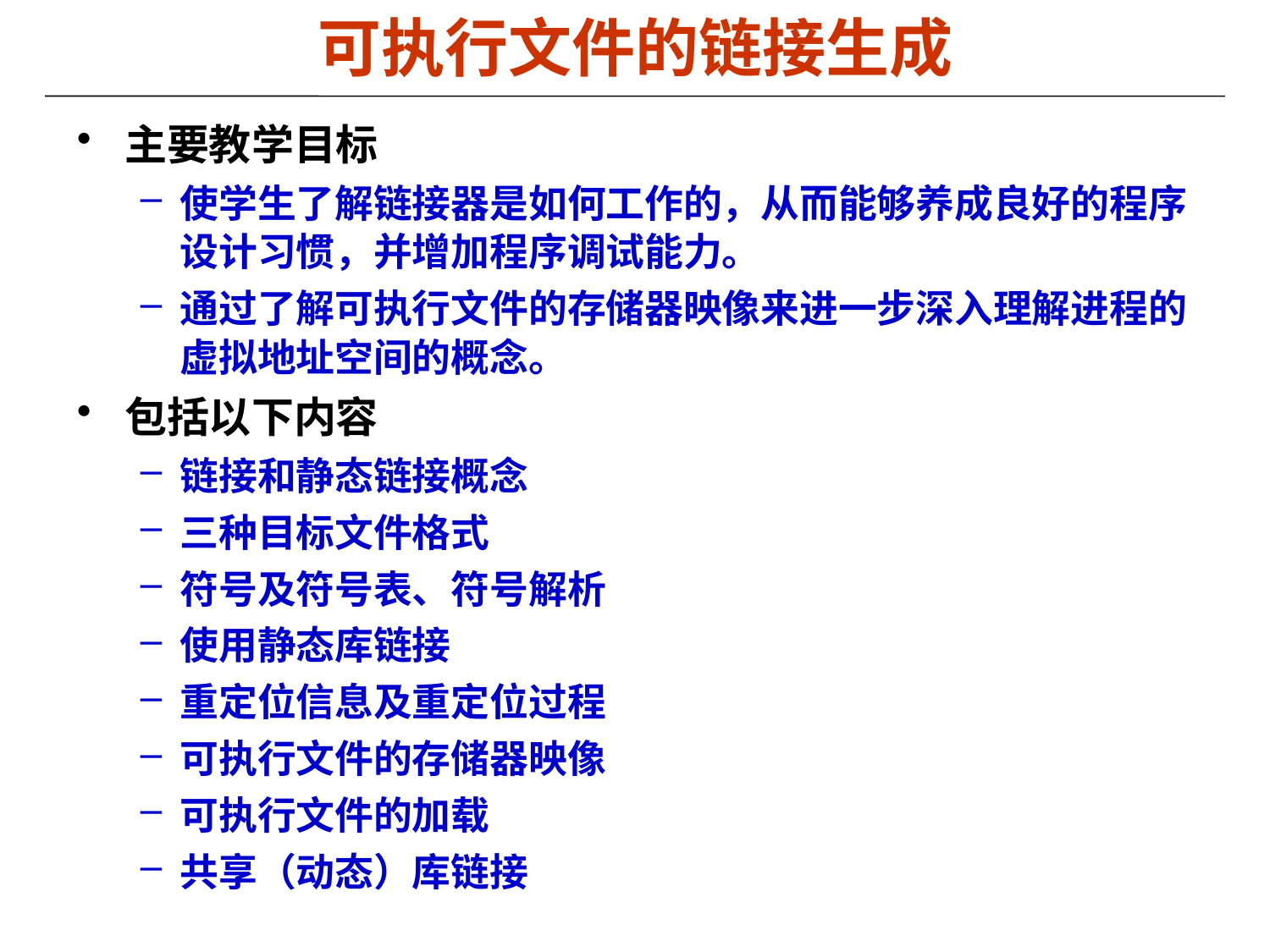

# 可执行文件的链接生成
主要教学目标
使学生了解链接器是如何工作的，从而能够养成良好的程序设计习惯，并增加程序调试能力。
通过了解可执行文件的存储器映像来进一步深入理解进程的虚拟地址空间的概念。
包括以下内容
链接和静态链接概念
三种目标文件格式
符号及符号表、符号解析
使用静态库链接
重定位信息及重定位过程
可执行文件的存储器映像
可执行文件的加载
共享（动态）库链接